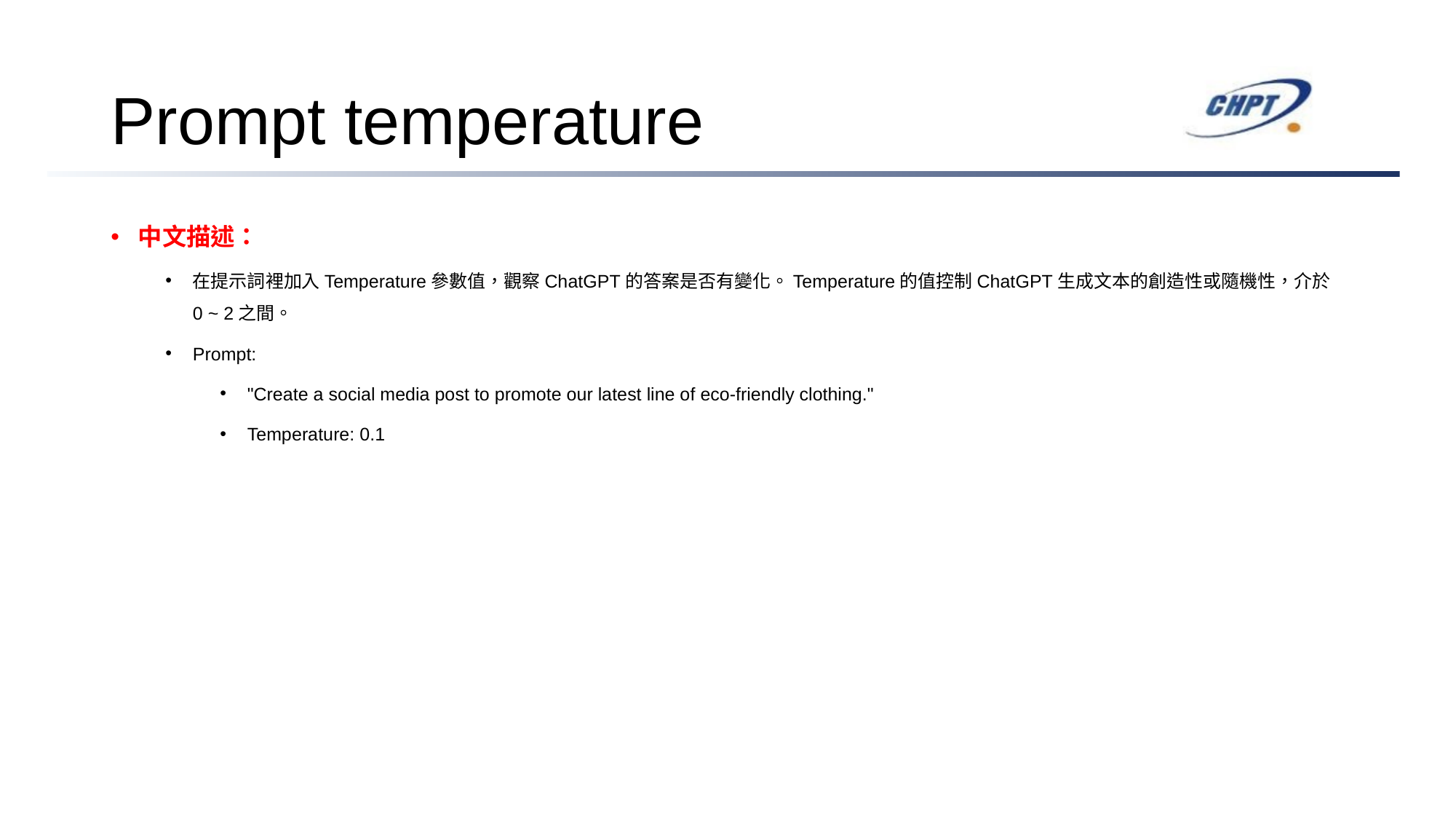

# Prompt temperature
中文描述：
在提示詞裡加入Temperature參數值，觀察ChatGPT的答案是否有變化。Temperature的值控制ChatGPT生成文本的創造性或隨機性，介於0 ~ 2之間。
Prompt:
"Create a social media post to promote our latest line of eco-friendly clothing."
Temperature: 0.1